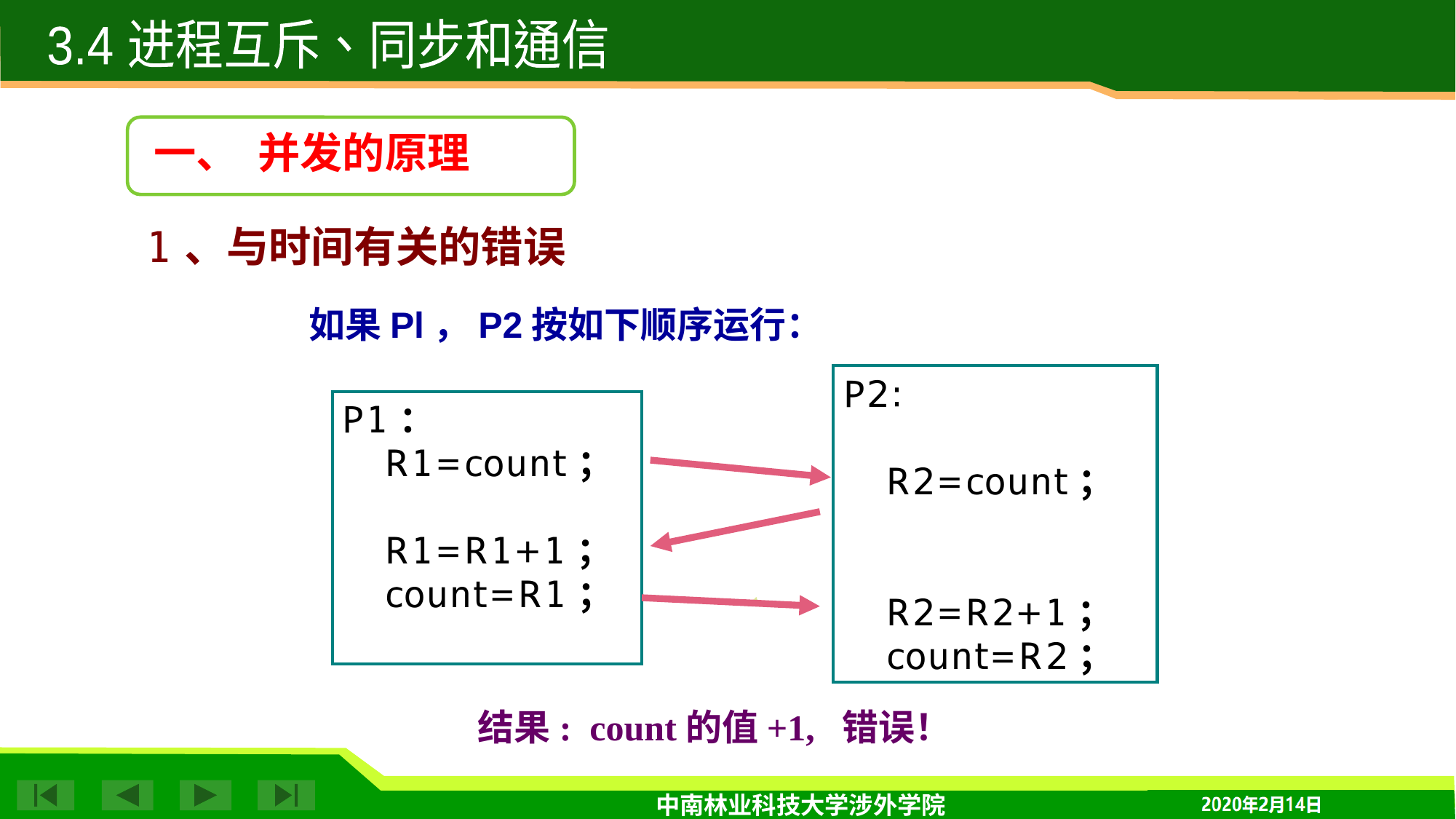

3.4 进程互斥、同步和通信

一、  并发的原理
1、与时间有关的错误
如果Pl，P2按如下顺序运行：
P2:

    R2=count；

    R2=R2+1；
    count=R2；
P1：
    R1=count；

    R1=R1+1；
    count=R1；

结果:  count的值+1,  错误！